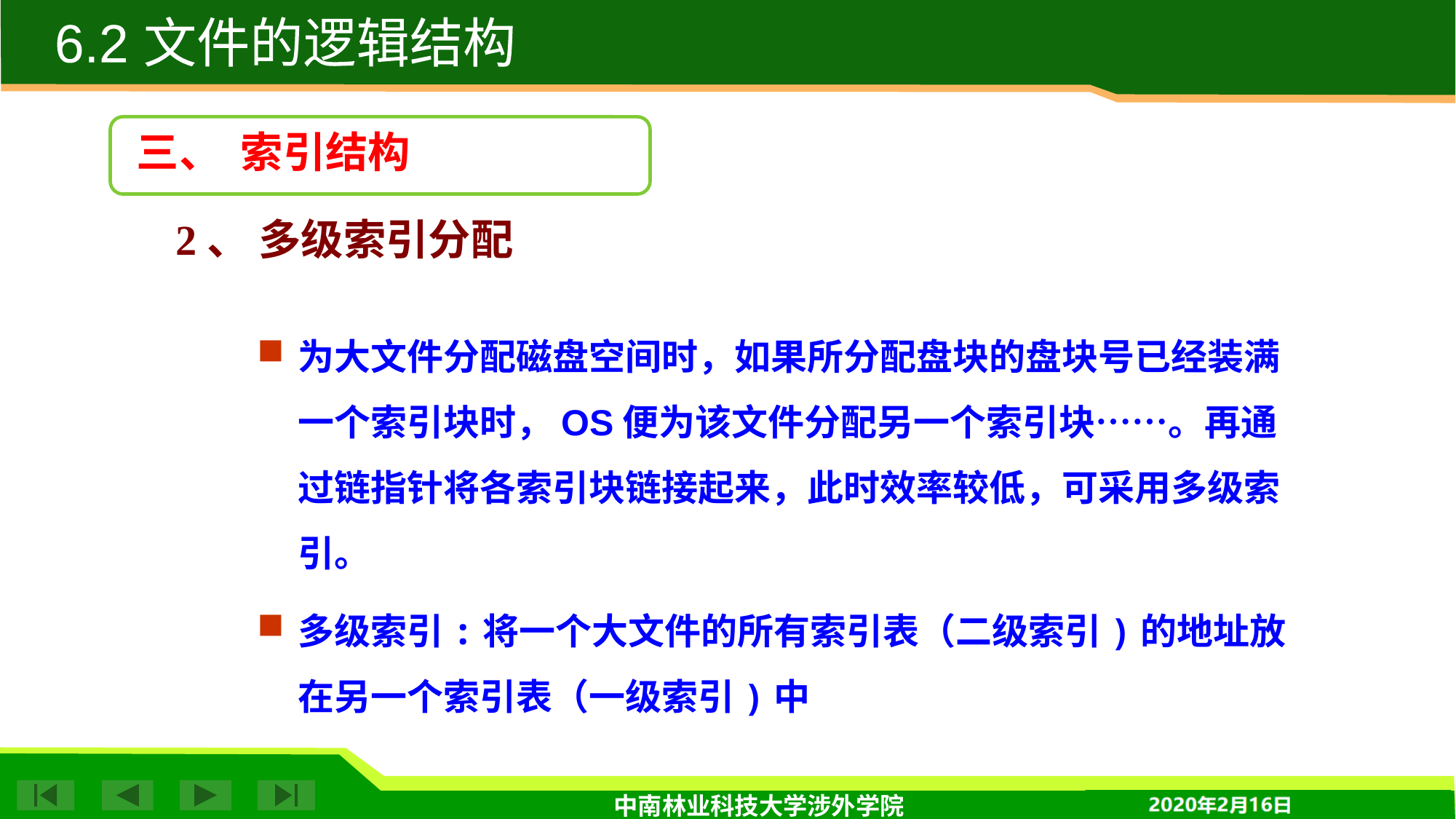

6.2 文件的逻辑结构

三、  索引结构
2、 多级索引分配
为大文件分配磁盘空间时，如果所分配盘块的盘块号已经装满一个索引块时，OS便为该文件分配另一个索引块……。再通过链指针将各索引块链接起来，此时效率较低，可采用多级索引。
多级索引:将一个大文件的所有索引表（二级索引)的地址放在另一个索引表（一级索引)中